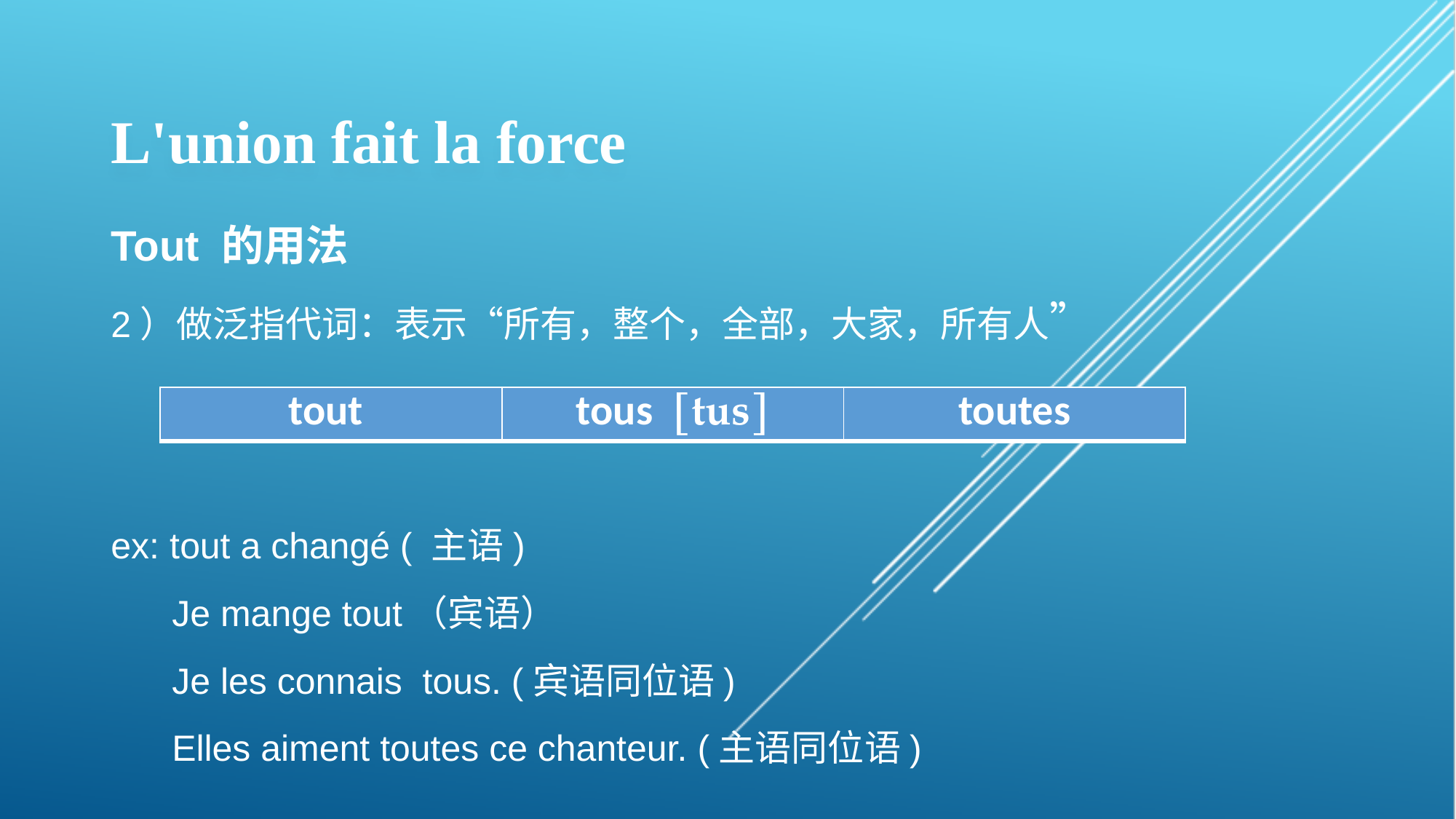

# L'union fait la force
Tout 的用法
2）做泛指代词：表示“所有，整个，全部，大家，所有人”

ex: tout a changé ( 主语)
      Je mange tout（宾语）
      Je les connais  tous. (宾语同位语)
      Elles aiment toutes ce chanteur. (主语同位语)
| tout | tous [tus] | toutes |
| --- | --- | --- |